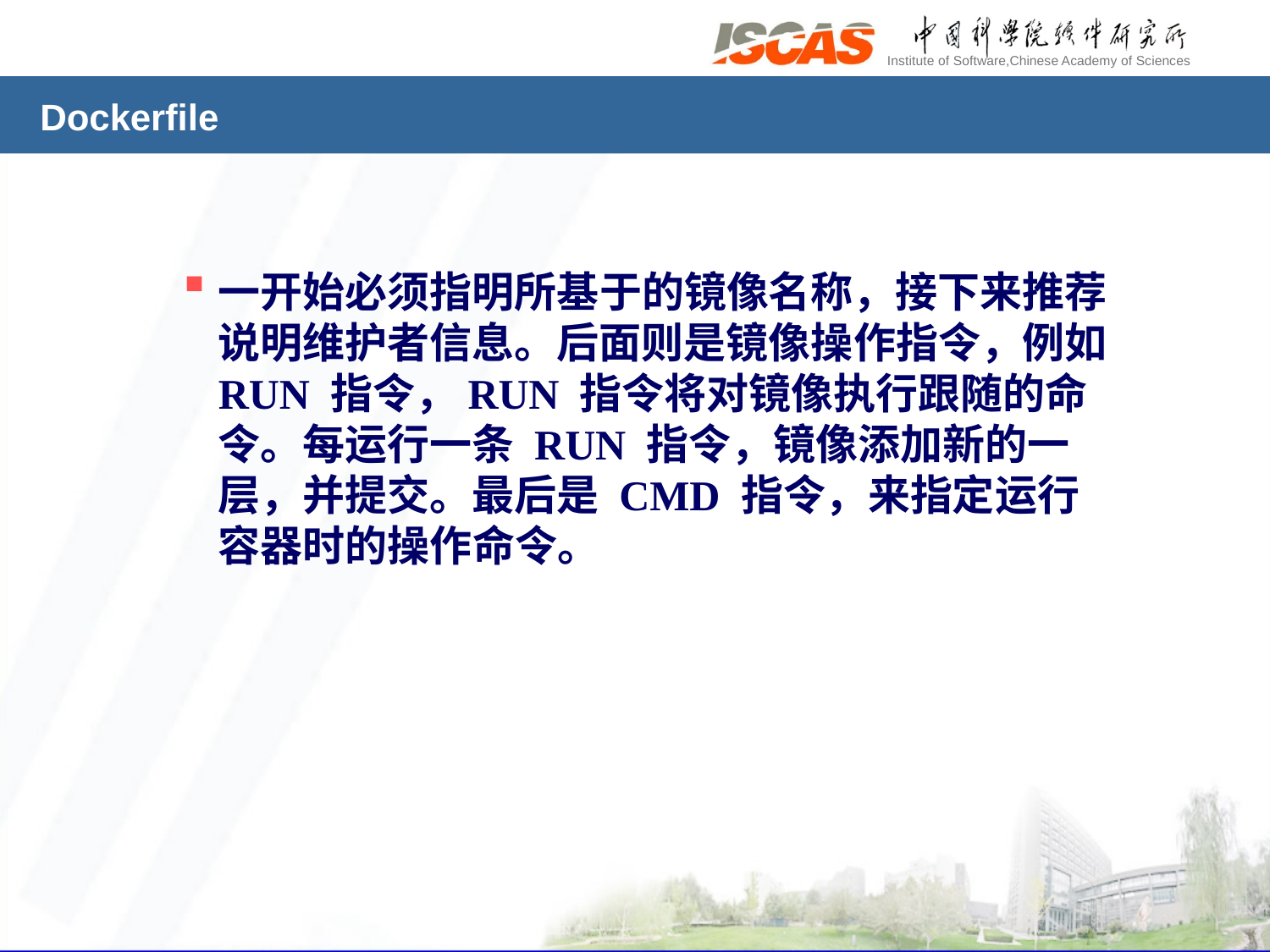

# Dockerfile
一开始必须指明所基于的镜像名称，接下来推荐说明维护者信息。后面则是镜像操作指令，例如 RUN 指令，RUN 指令将对镜像执行跟随的命令。每运行一条 RUN 指令，镜像添加新的一层，并提交。最后是 CMD 指令，来指定运行容器时的操作命令。